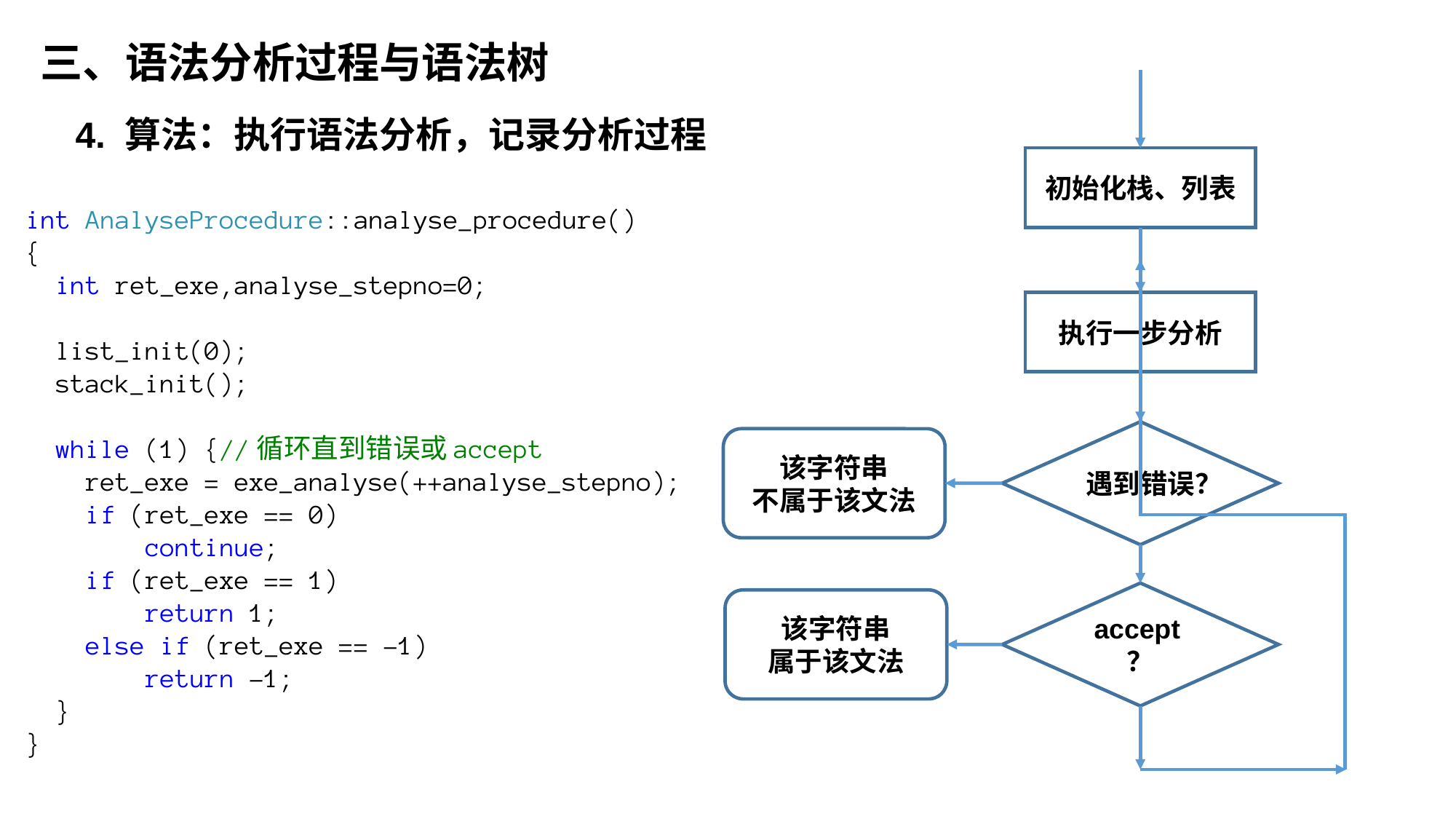

三、语法分析过程与语法树
4. 算法：执行语法分析，记录分析过程
初始化栈、列表
int AnalyseProcedure::analyse_procedure()
{
  int ret_exe,analyse_stepno=0;

  list_init(0);
  stack_init();

  while (1) {//循环直到错误或accept
    ret_exe = exe_analyse(++analyse_stepno);
    if (ret_exe == 0)
        continue;
    if (ret_exe == 1)
        return 1;
    else if (ret_exe == -1)
        return -1;
  }
}
执行一步分析
遇到错误？
该字符串
不属于该文法
accept？
该字符串
属于该文法